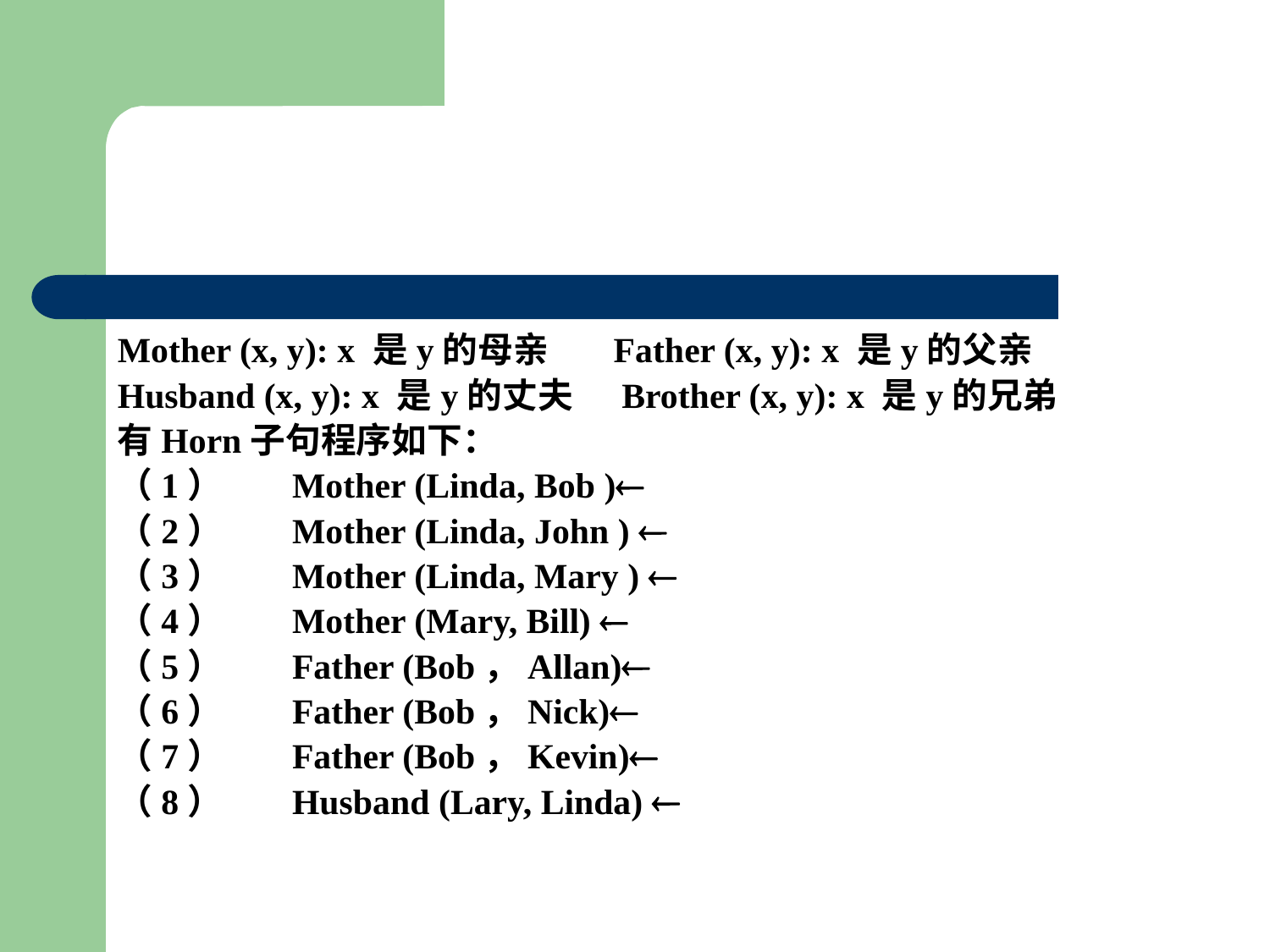

#
Mother (x, y): x 是y的母亲       Father (x, y): x 是y的父亲
Husband (x, y): x 是y的丈夫     Brother (x, y): x 是y的兄弟
有Horn子句程序如下：
（1）	Mother (Linda, Bob )←
（2）	Mother (Linda, John ) ←
（3）	Mother (Linda, Mary ) ←
（4）	Mother (Mary, Bill) ←
（5）	Father (Bob，Allan)←
（6）	Father (Bob，Nick)←
（7）	Father (Bob，Kevin)←
（8）	Husband (Lary, Linda) ←
34